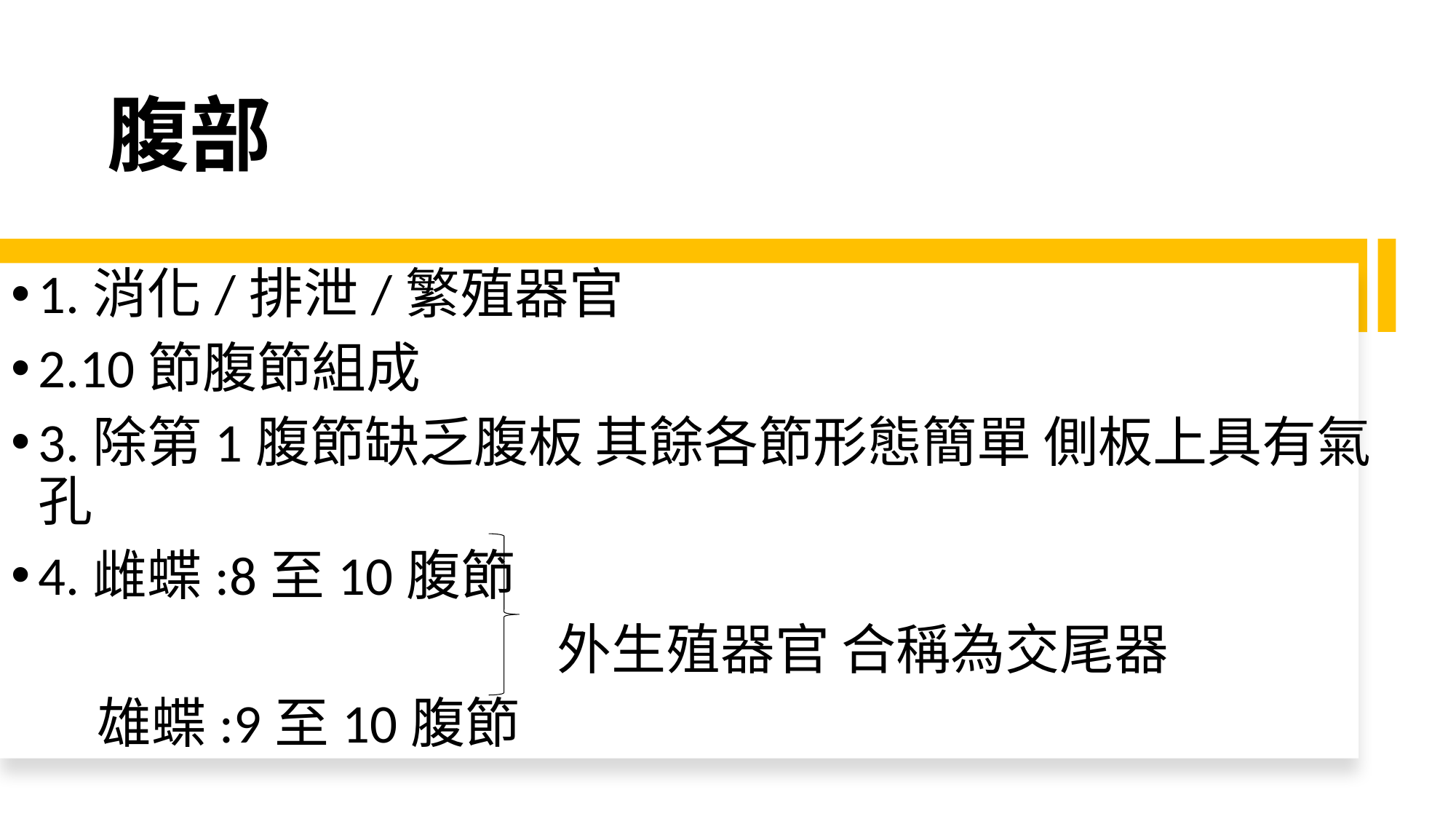

# 腹部

1.消化/排泄/繁殖器官
2.10節腹節組成
3.除第1腹節缺乏腹板 其餘各節形態簡單 側板上具有氣孔
4.雌蝶:8至10腹節
					外生殖器官 合稱為交尾器
      雄蝶:9至10腹節